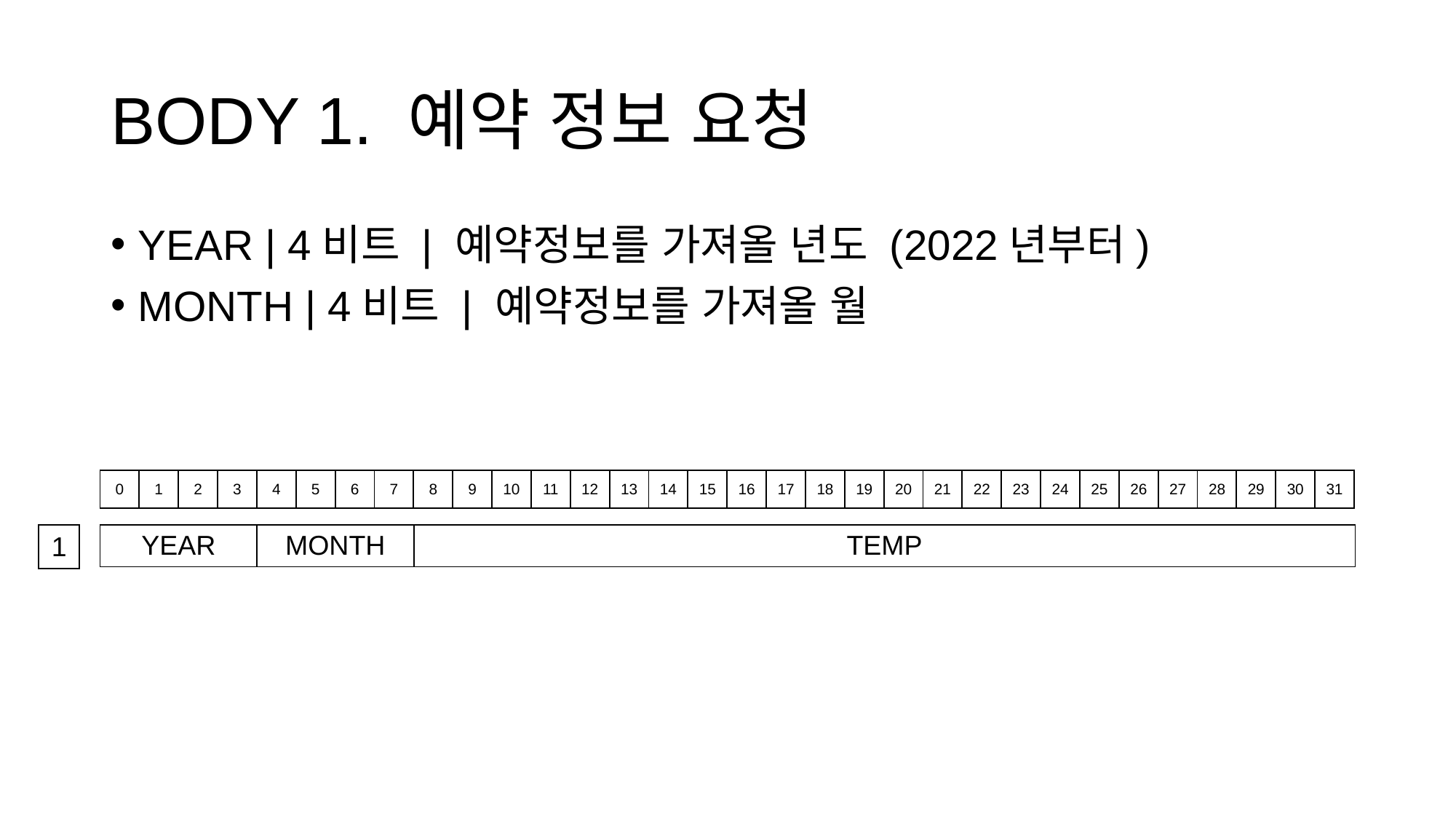

# BODY 1. 예약 정보 요청
YEAR | 4비트 | 예약정보를 가져올 년도 (2022년부터)
MONTH | 4비트 | 예약정보를 가져올 월

| 0 | 1 | 2 | 3 | 4 | 5 | 6 | 7 | 8 | 9 | 10 | 11 | 12 | 13 | 14 | 15 | 16 | 17 | 18 | 19 | 20 | 21 | 22 | 23 | 24 | 25 | 26 | 27 | 28 | 29 | 30 | 31 |
| --- | --- | --- | --- | --- | --- | --- | --- | --- | --- | --- | --- | --- | --- | --- | --- | --- | --- | --- | --- | --- | --- | --- | --- | --- | --- | --- | --- | --- | --- | --- | --- |
| 1 |
| --- |
| YEAR | MONTH | TEMP |
| --- | --- | --- |